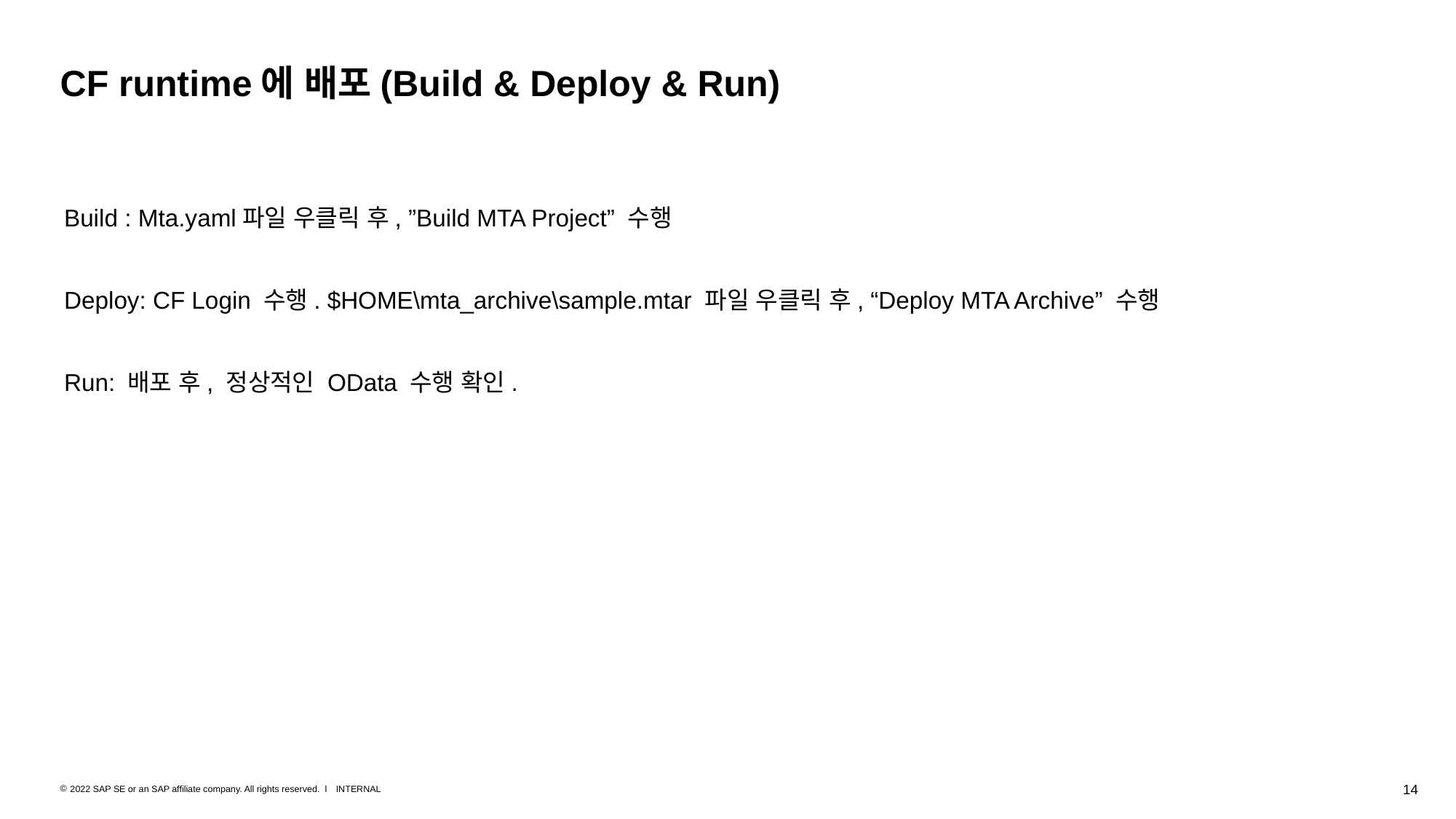

# CF runtime에 배포(Build & Deploy & Run)
Build : Mta.yaml파일 우클릭 후, ”Build MTA Project” 수행

Deploy: CF Login 수행. $HOME\mta_archive\sample.mtar 파일 우클릭 후, “Deploy MTA Archive” 수행

Run: 배포 후, 정상적인 OData 수행 확인.